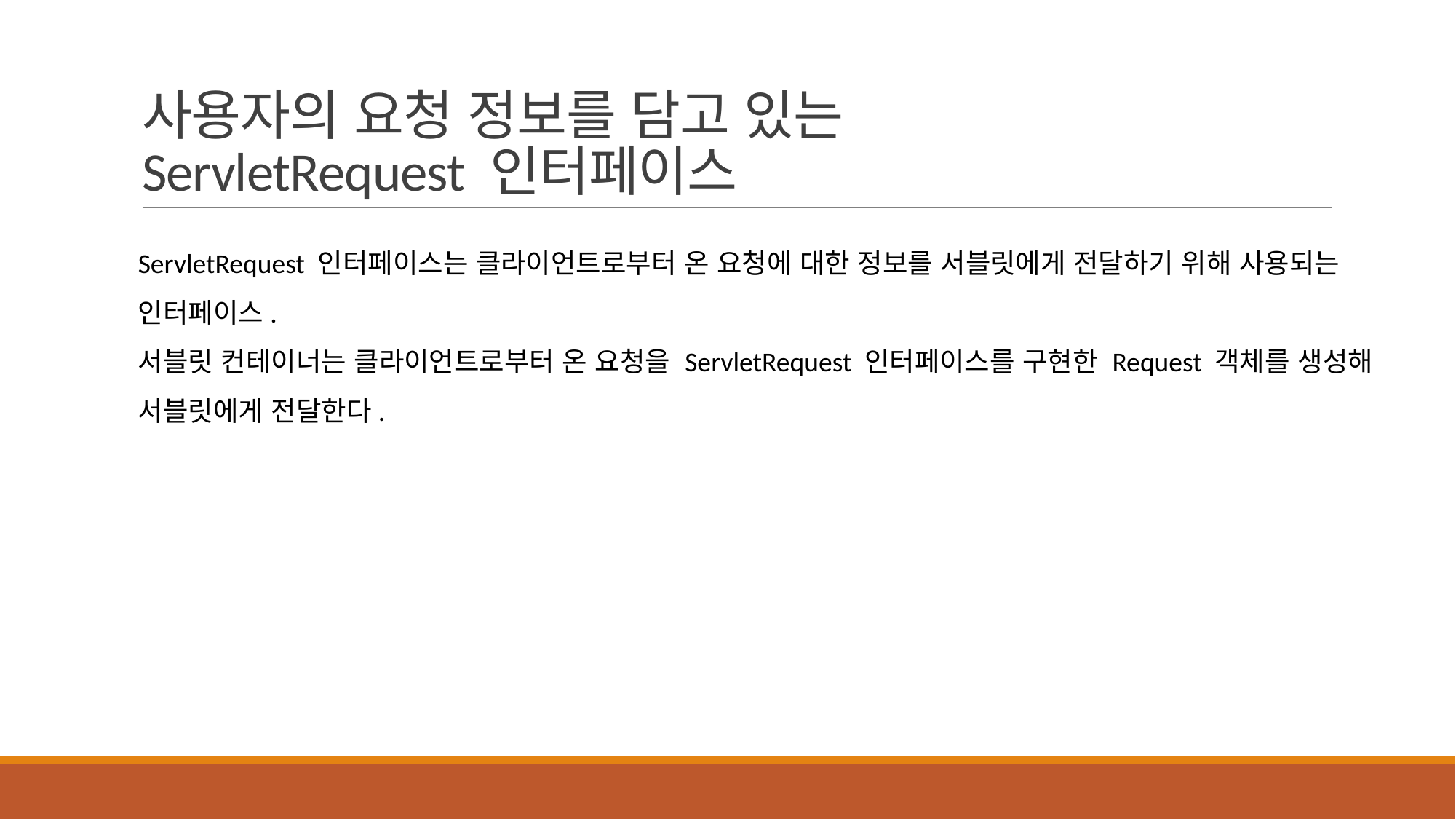

# 사용자의 요청 정보를 담고 있는 ServletRequest 인터페이스
ServletRequest 인터페이스는 클라이언트로부터 온 요청에 대한 정보를 서블릿에게 전달하기 위해 사용되는 인터페이스.
서블릿 컨테이너는 클라이언트로부터 온 요청을 ServletRequest 인터페이스를 구현한 Request 객체를 생성해 서블릿에게 전달한다.